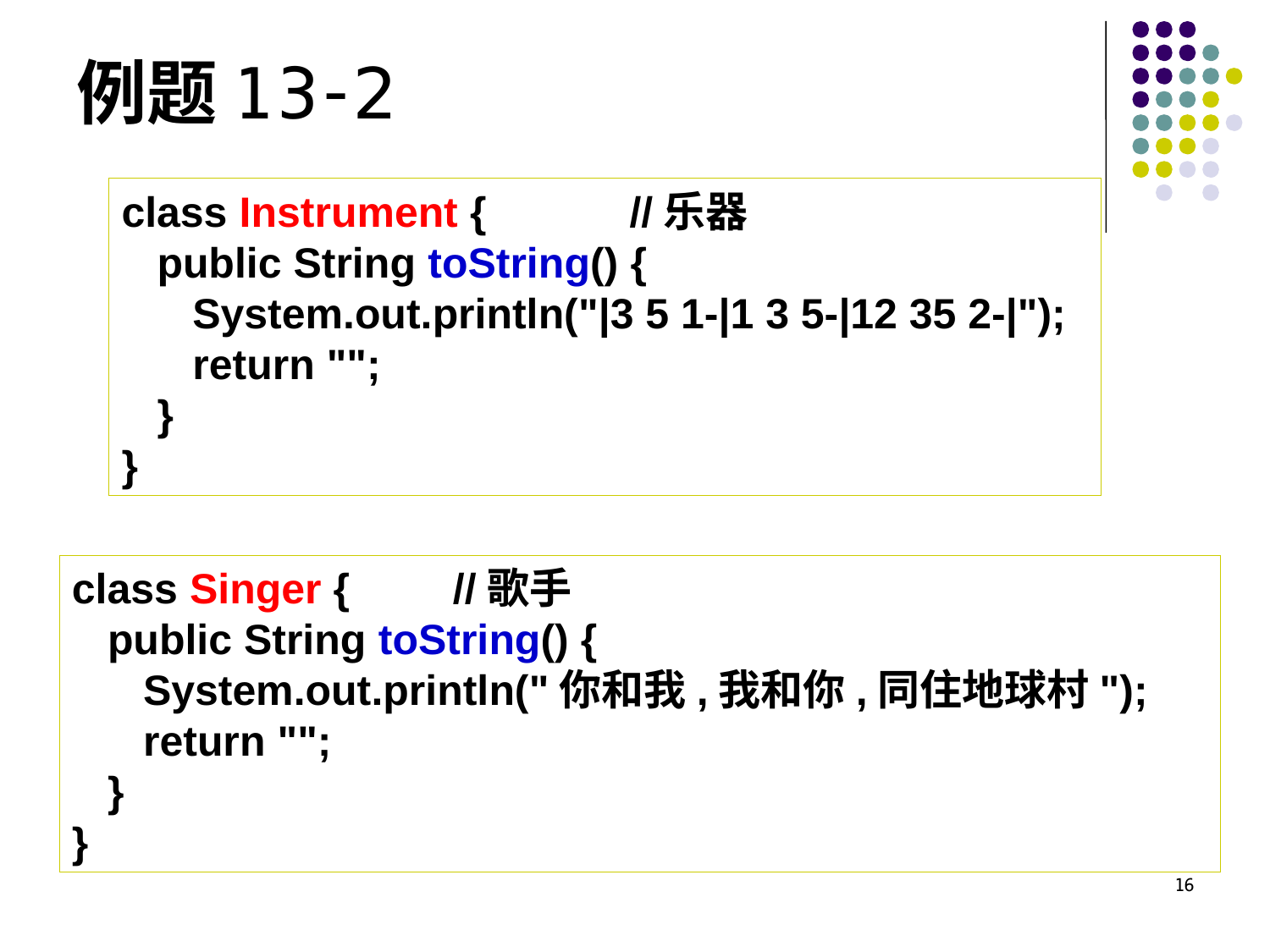

# 例题13-2
class Instrument {		//乐器
   public String toString() {
      System.out.println("|3 5 1-|1 3 5-|12 35 2-|");
      return "";
   }
}
class Singer {	//歌手
   public String toString() {
      System.out.println("你和我,我和你,同住地球村");
      return "";
   }
}
16